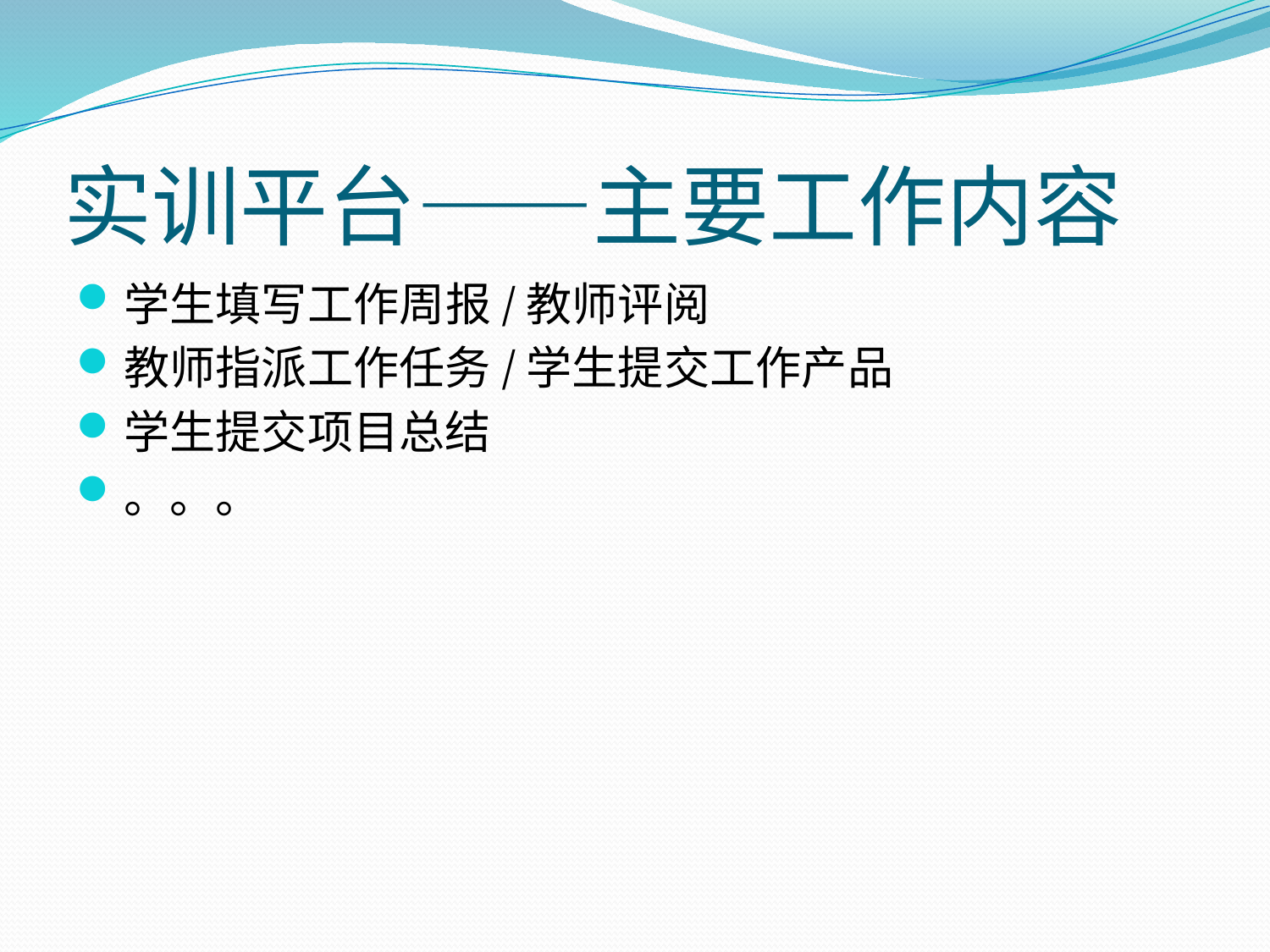

# 实训平台——主要工作内容
学生填写工作周报/教师评阅
教师指派工作任务/学生提交工作产品
学生提交项目总结
。。。